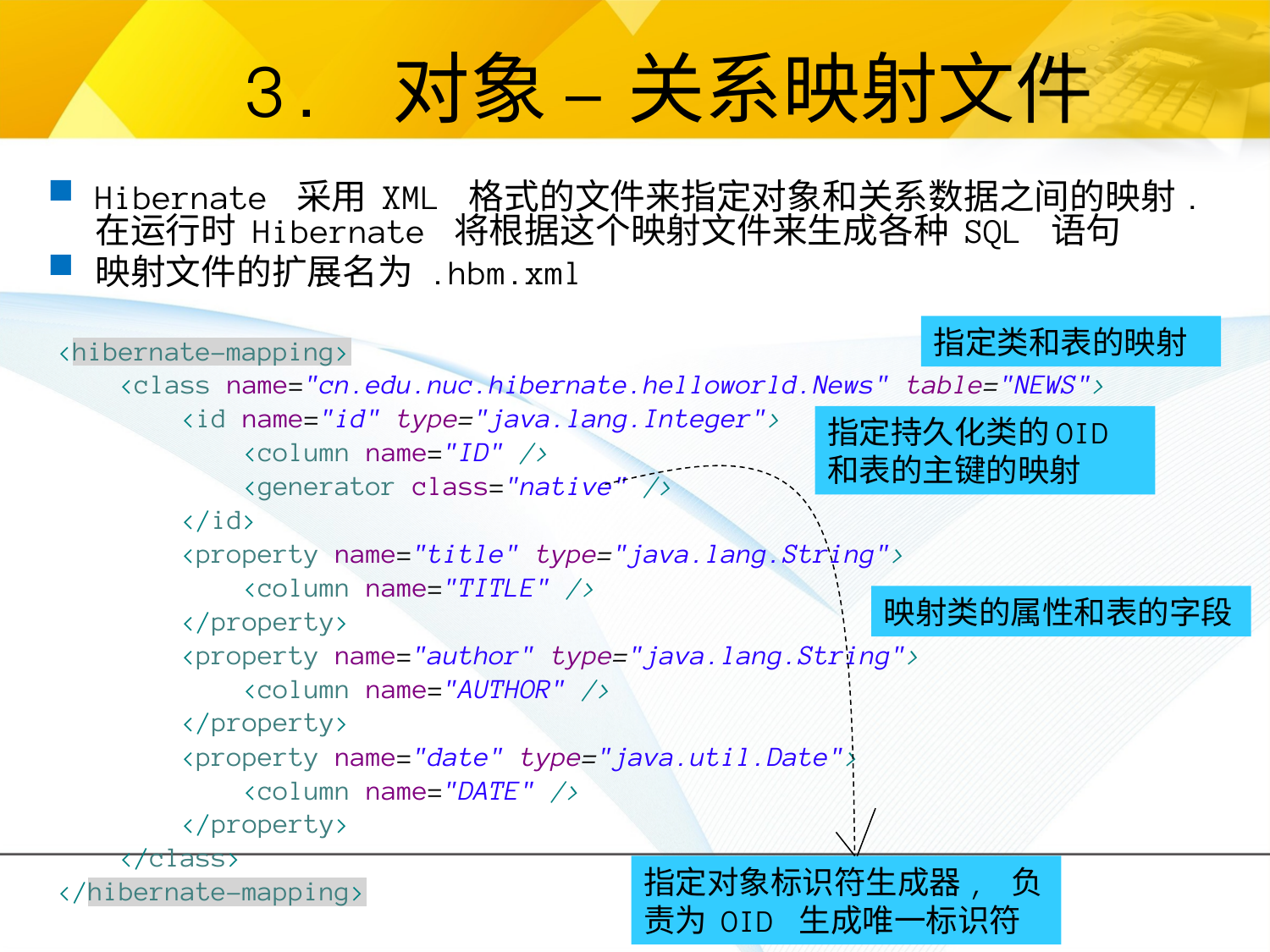

# 3. 对象-关系映射文件
Hibernate 采用 XML 格式的文件来指定对象和关系数据之间的映射. 在运行时 Hibernate 将根据这个映射文件来生成各种 SQL 语句
映射文件的扩展名为 .hbm.xml
指定类和表的映射
<hibernate-mapping>
    <class name="cn.edu.nuc.hibernate.helloworld.News" table="NEWS">
        <id name="id" type="java.lang.Integer">
            <column name="ID" />
            <generator class="native" />
        </id>
        <property name="title" type="java.lang.String">
            <column name="TITLE" />
        </property>
        <property name="author" type="java.lang.String">
            <column name="AUTHOR" />
        </property>
        <property name="date" type="java.util.Date">
            <column name="DATE" />
        </property>
    </class>
</hibernate-mapping>
指定持久化类的OID 和表的主键的映射

映射类的属性和表的字段

指定对象标识符生成器, 负责为 OID 生成唯一标识符